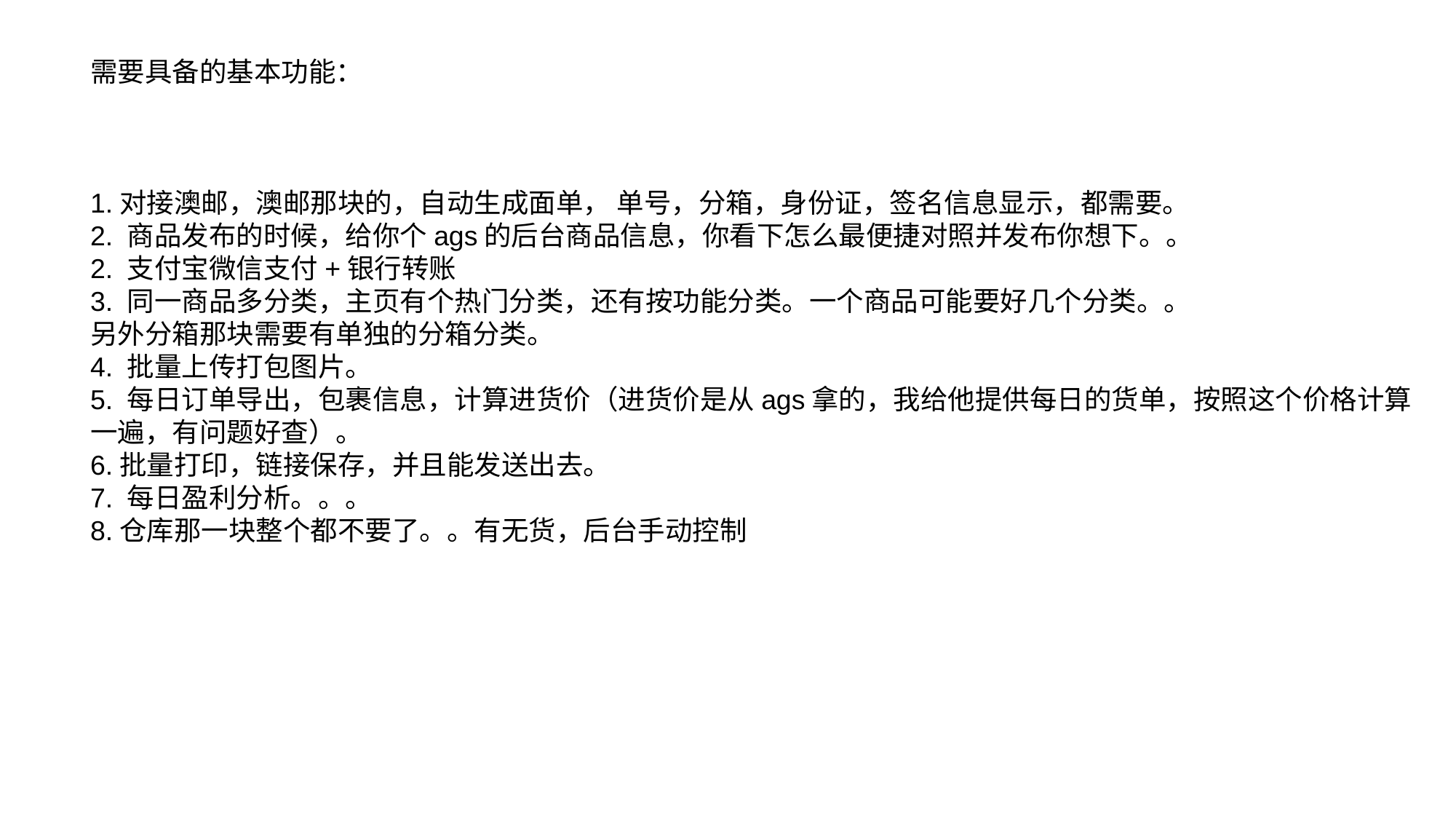

需要具备的基本功能：

1.对接澳邮，澳邮那块的，自动生成面单， 单号，分箱，身份证，签名信息显示，都需要。
2. 商品发布的时候，给你个ags的后台商品信息，你看下怎么最便捷对照并发布你想下。。
2. 支付宝微信支付+银行转账
3. 同一商品多分类，主页有个热门分类，还有按功能分类。一个商品可能要好几个分类。。
另外分箱那块需要有单独的分箱分类。
4. 批量上传打包图片。
5. 每日订单导出，包裹信息，计算进货价（进货价是从ags拿的，我给他提供每日的货单，按照这个价格计算
一遍，有问题好查）。
6.批量打印，链接保存，并且能发送出去。
7. 每日盈利分析。。。
8.仓库那一块整个都不要了。。有无货，后台手动控制